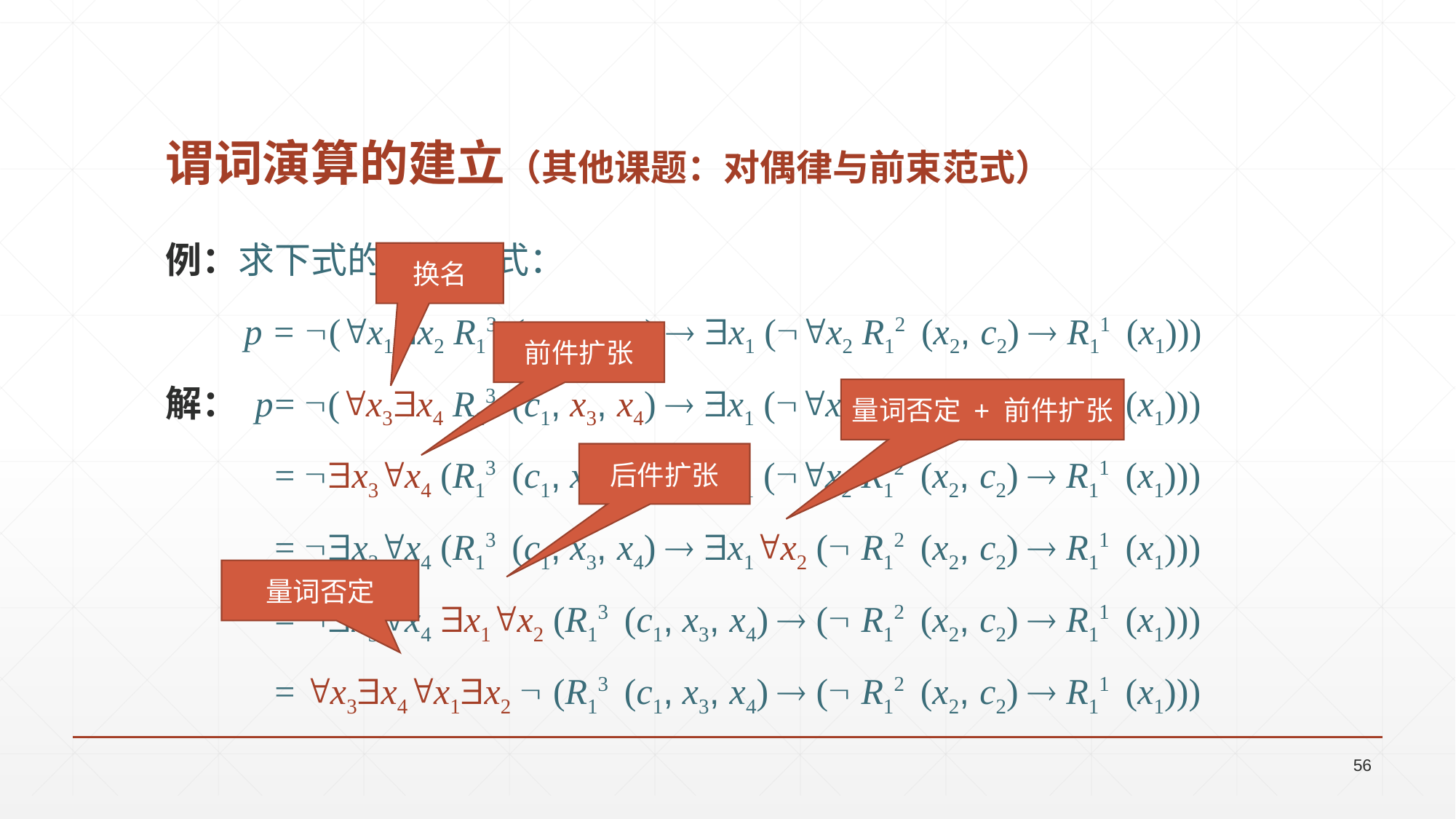

# 谓词演算的建立（其他课题：对偶律与前束范式）
例：求下式的前束范式：
p = ¬(∀x1∃x2 R13   (c1, x1, x2) → ∃x1 (¬∀x2 R12   (x2, c2) → R11   (x1)))
解： p	= ¬(∀x3∃x4 R13   (c1, x3, x4) → ∃x1 (¬∀x2 R12   (x2, c2) → R11   (x1)))
	= ¬∃x3∀x4 (R13   (c1, x3, x4) → ∃x1 (¬∀x2 R12   (x2, c2) → R11   (x1)))
	= ¬∃x3∀x4 (R13   (c1, x3, x4) → ∃x1∀x2 (¬ R12   (x2, c2) → R11   (x1)))
	= ¬∃x3∀x4 ∃x1∀x2 (R13   (c1, x3, x4) → (¬ R12   (x2, c2) → R11   (x1)))
	= ∀x3∃x4∀x1∃x2 ¬ (R13   (c1, x3, x4) → (¬ R12   (x2, c2) → R11   (x1)))
换名
前件扩张
量词否定 + 前件扩张
后件扩张
量词否定
56